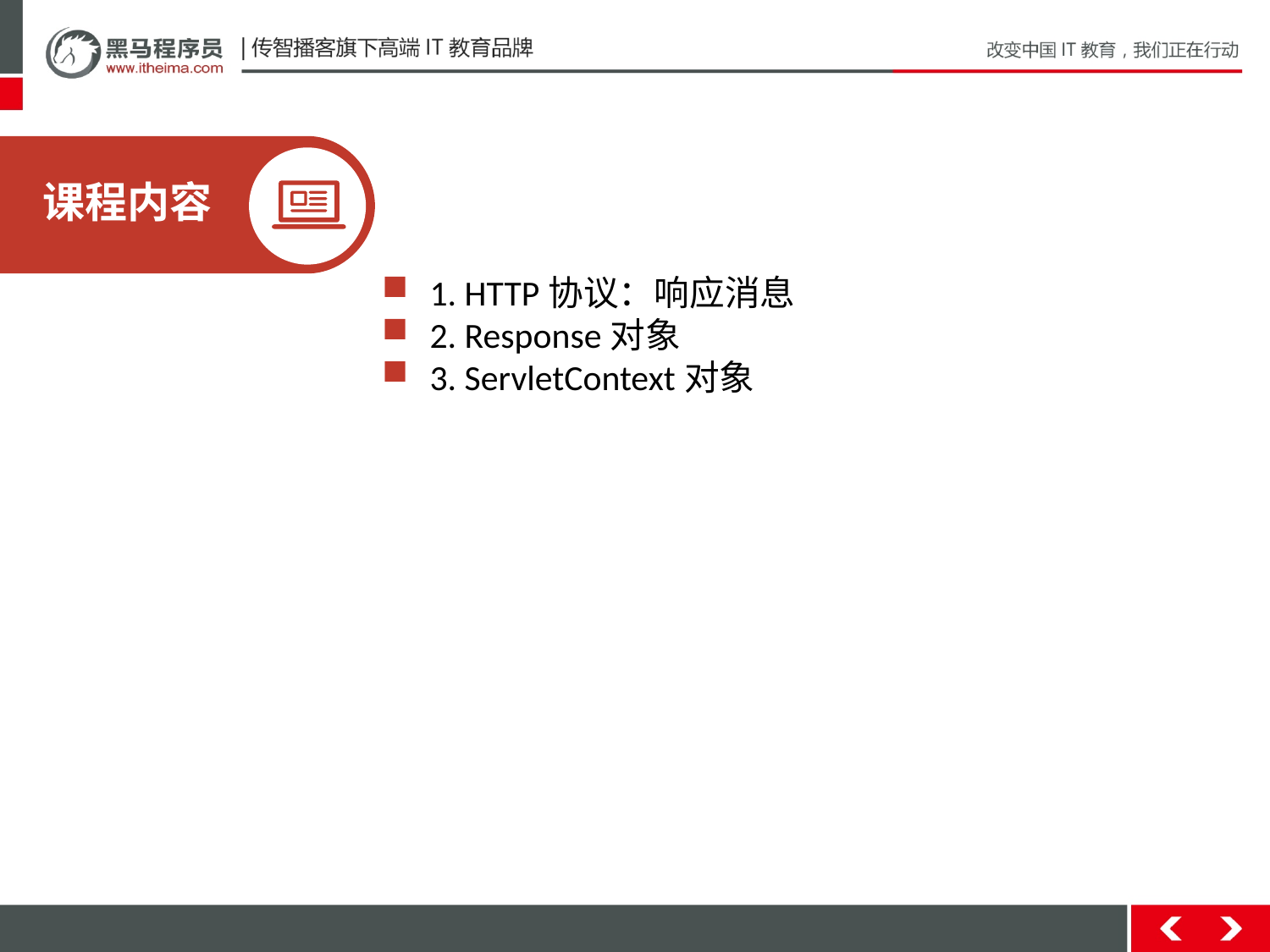

课程内容

1. HTTP协议：响应消息
2. Response对象
3. ServletContext对象